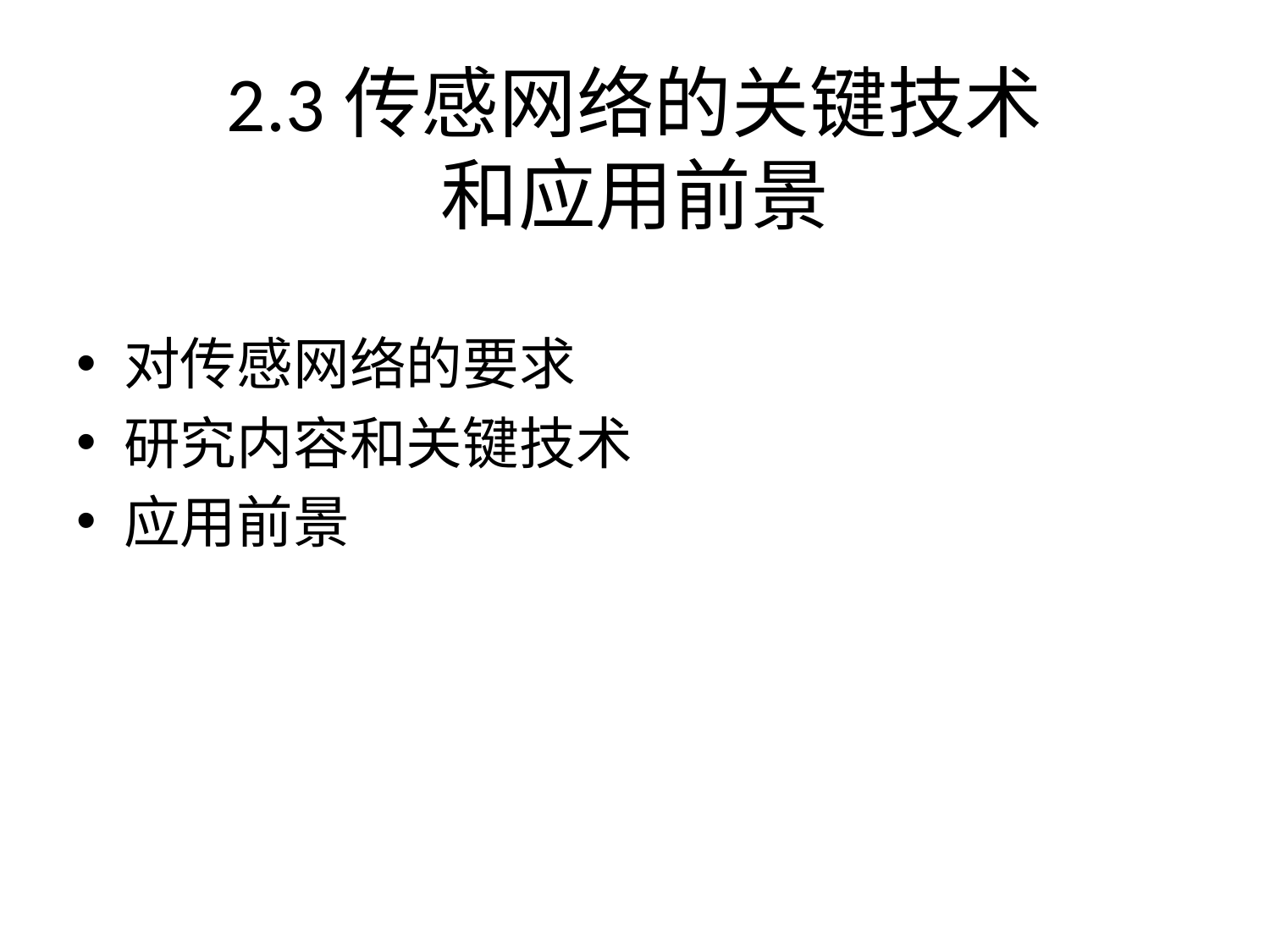

# 2.3传感网络的关键技术 和应用前景
对传感网络的要求
研究内容和关键技术
应用前景